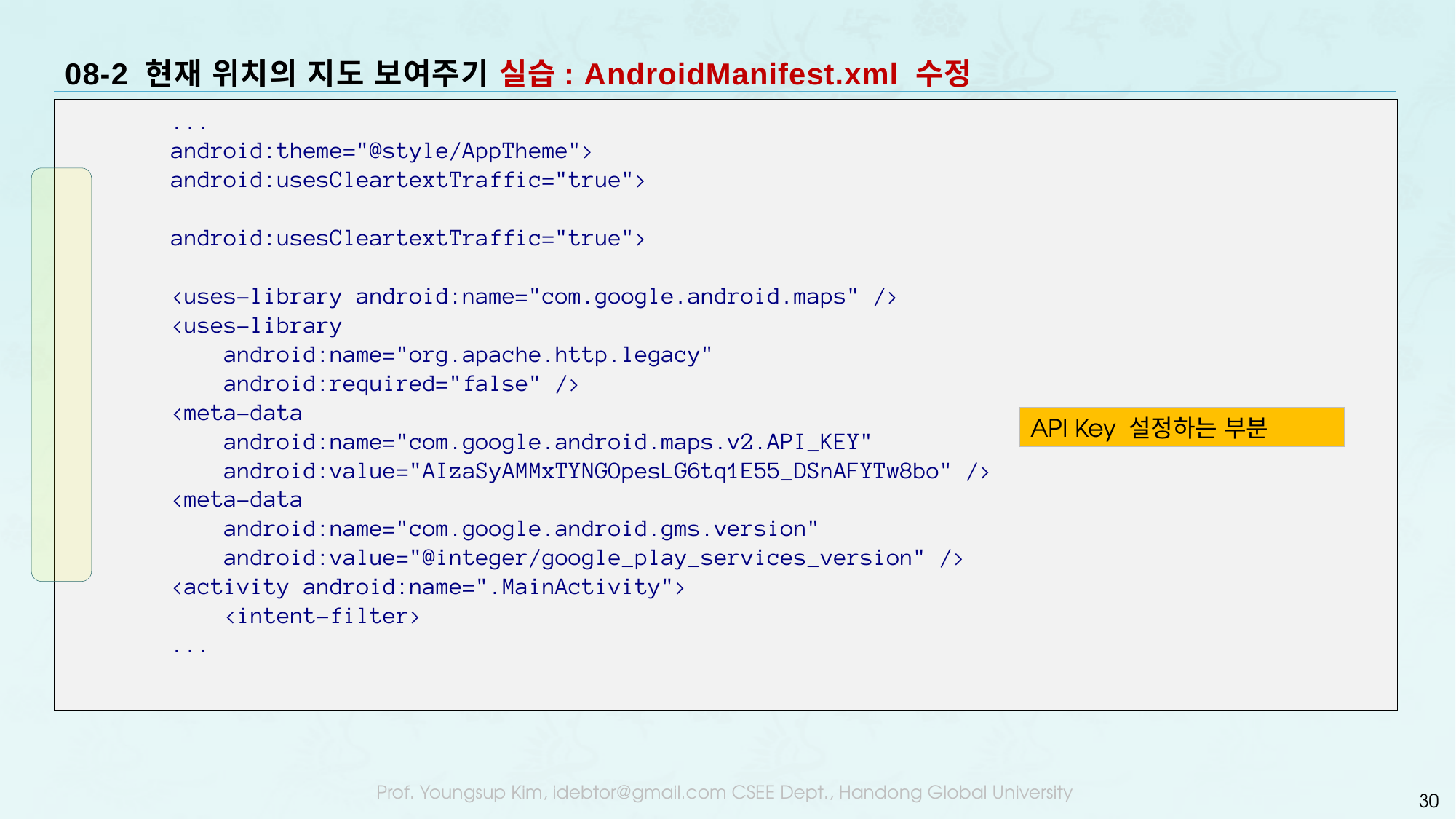

# 08-2 현재 위치의 지도 보여주기 실습: AndroidManifest.xml 수정

        ...
        android:theme="@style/AppTheme">
        android:usesCleartextTraffic="true">

        android:usesCleartextTraffic="true">

        <uses-library android:name="com.google.android.maps" />
        <uses-library
            android:name="org.apache.http.legacy"
            android:required="false" />
        <meta-data
            android:name="com.google.android.maps.v2.API_KEY"
            android:value="AIzaSyAMMxTYNGOpesLG6tq1E55_DSnAFYTw8bo" />
        <meta-data
            android:name="com.google.android.gms.version"
            android:value="@integer/google_play_services_version" />
        <activity android:name=".MainActivity">
            <intent-filter>
        ...

API Key 설정하는 부분
30